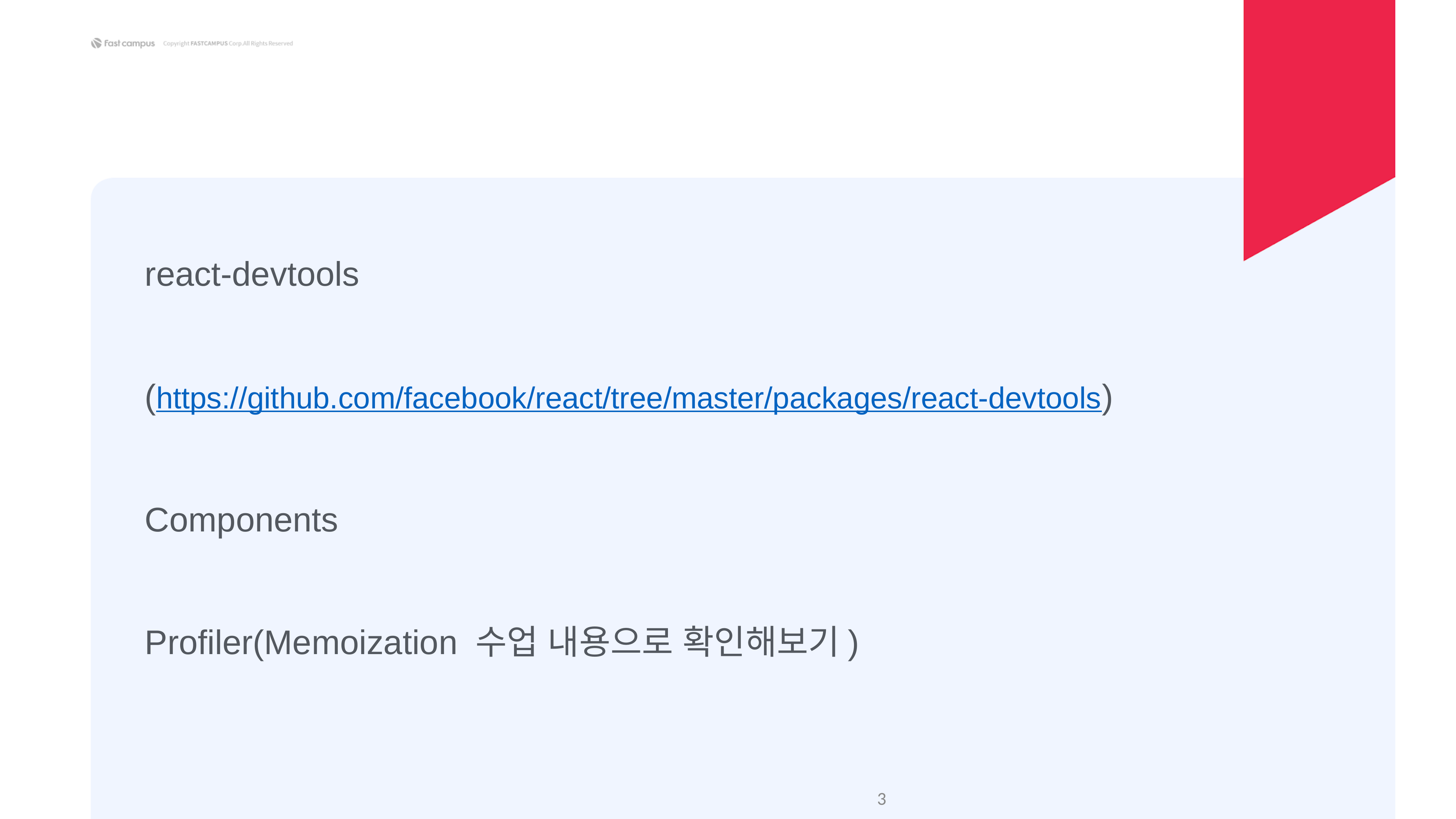

react-devtools

(https://github.com/facebook/react/tree/master/packages/react-devtools)

Components

Profiler(Memoization 수업 내용으로 확인해보기)
3